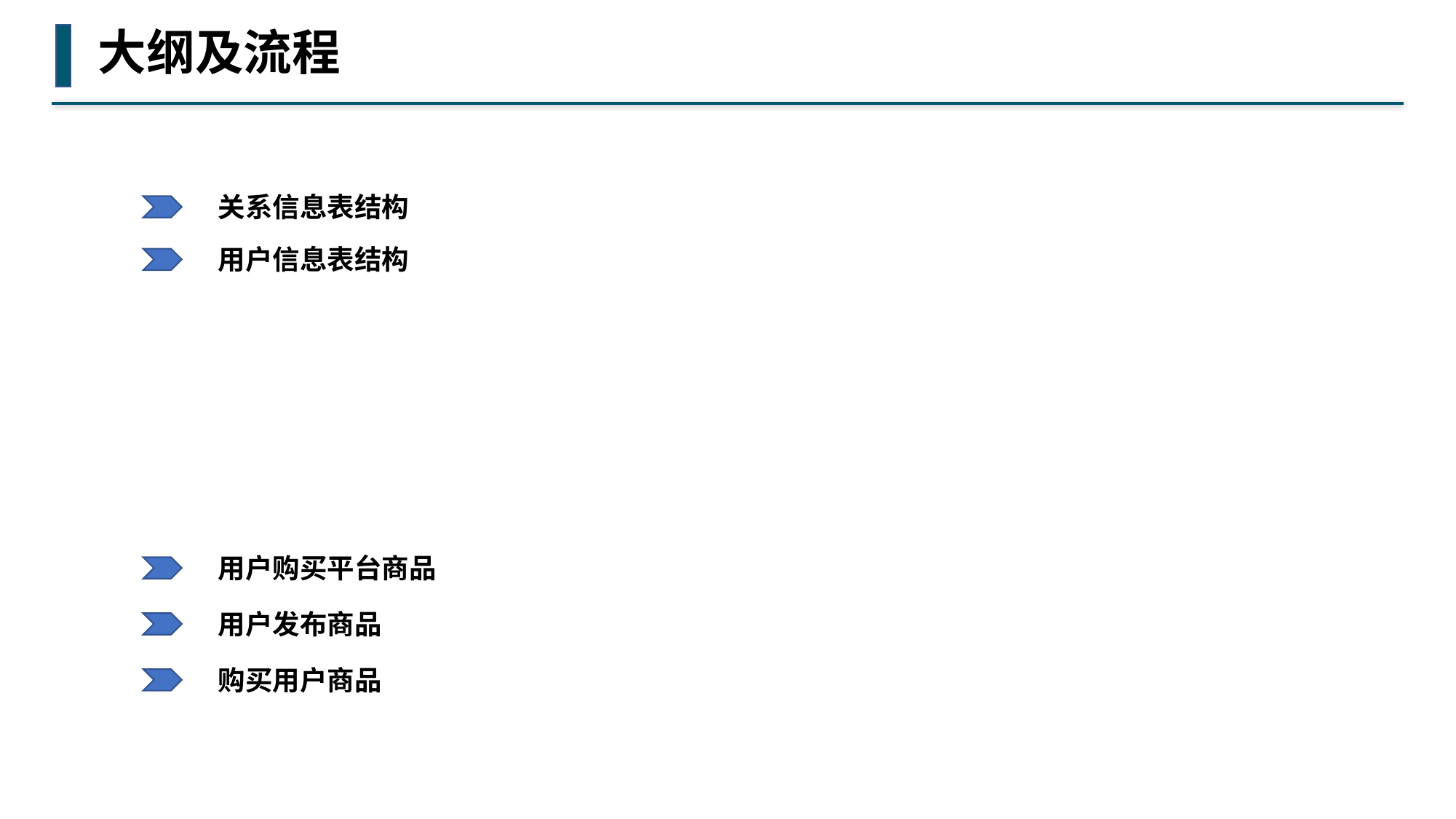

大纲及流程

关系信息表结构

用户信息表结构

用户购买平台商品

用户发布商品

购买用户商品